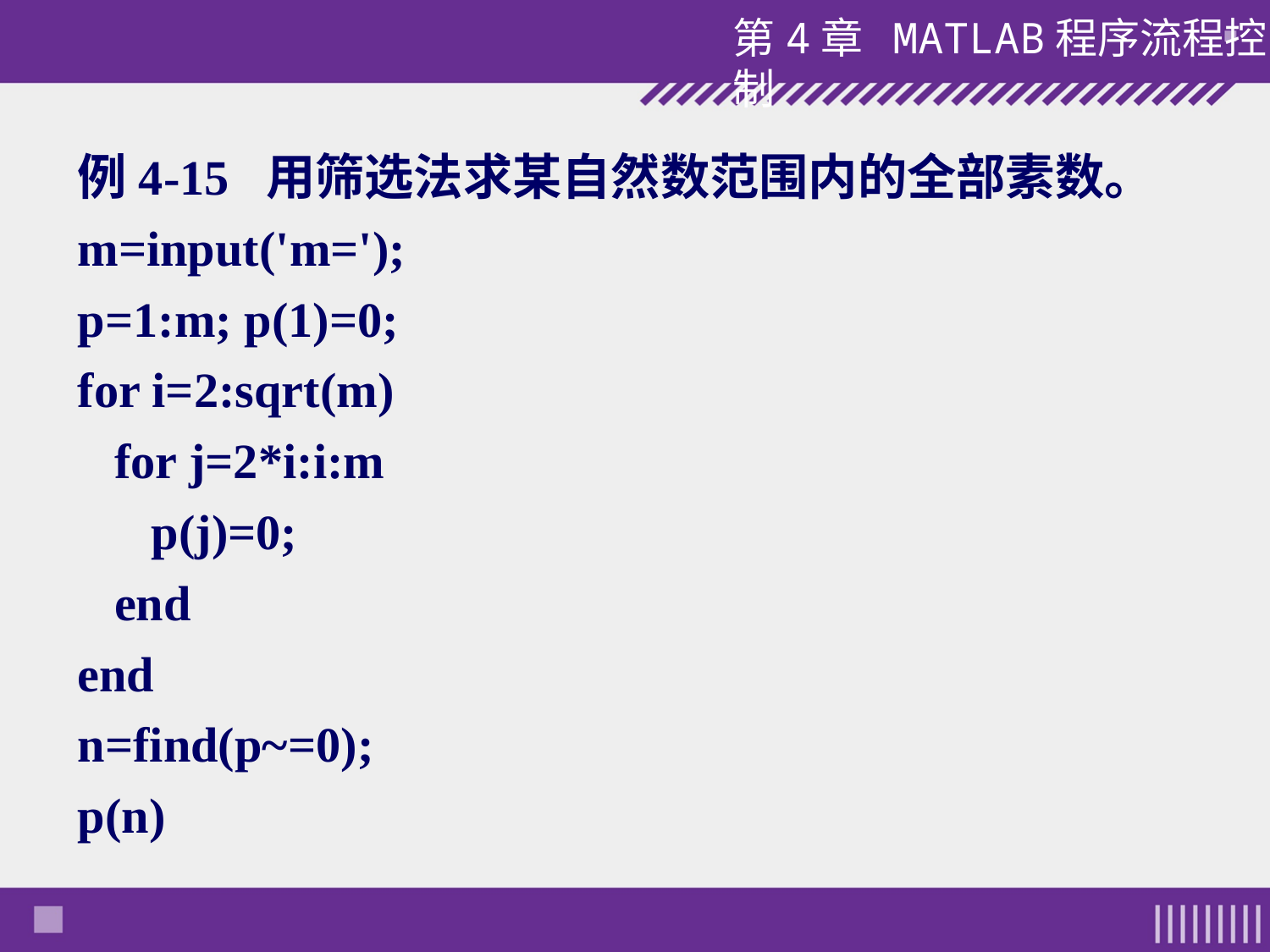

例4-15  用筛选法求某自然数范围内的全部素数。
m=input('m=');
p=1:m; p(1)=0;
for i=2:sqrt(m)
   for j=2*i:i:m
      p(j)=0;
   end
end
n=find(p~=0);
p(n)